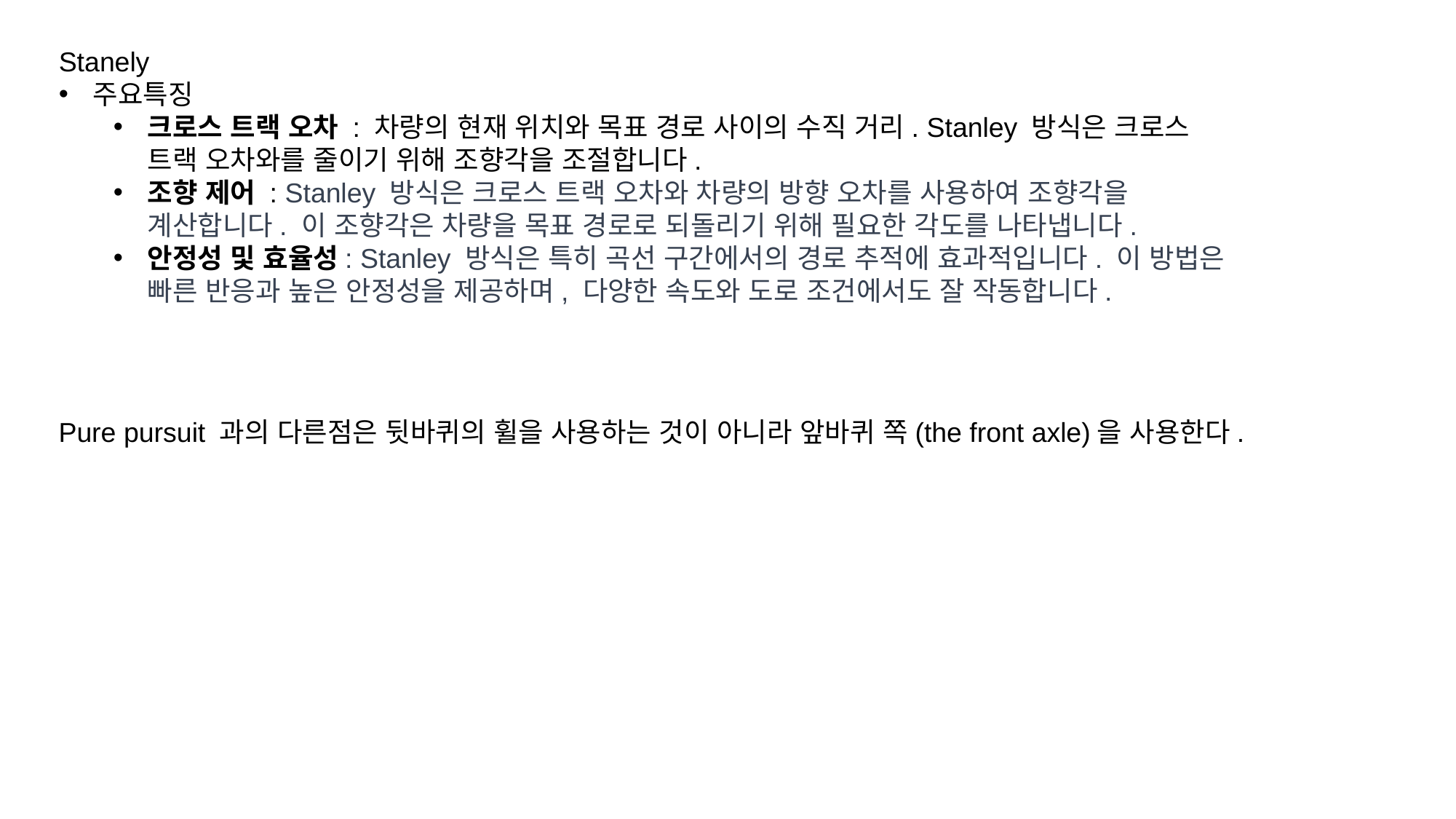

Stanely
주요특징
크로스 트랙 오차 : 차량의 현재 위치와 목표 경로 사이의 수직 거리. Stanley 방식은 크로스 트랙 오차와를 줄이기 위해 조향각을 조절합니다.
조향 제어 : Stanley 방식은 크로스 트랙 오차와 차량의 방향 오차를 사용하여 조향각을 계산합니다. 이 조향각은 차량을 목표 경로로 되돌리기 위해 필요한 각도를 나타냅니다.
안정성 및 효율성: Stanley 방식은 특히 곡선 구간에서의 경로 추적에 효과적입니다. 이 방법은 빠른 반응과 높은 안정성을 제공하며, 다양한 속도와 도로 조건에서도 잘 작동합니다.
Pure pursuit 과의 다른점은 뒷바퀴의 휠을 사용하는 것이 아니라 앞바퀴 쪽(the front axle)을 사용한다.